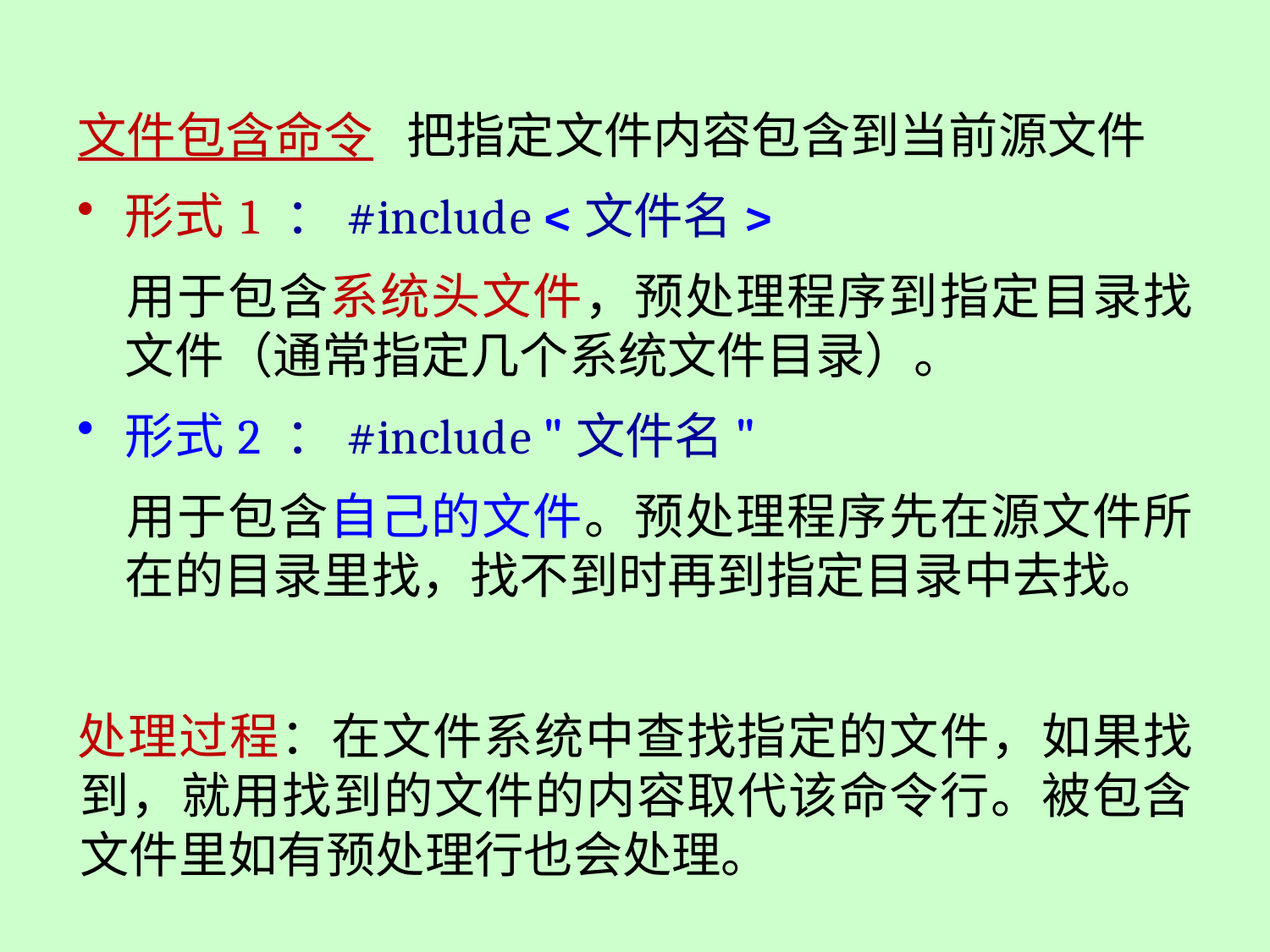

文件包含命令   把指定文件内容包含到当前源文件
形式1 ：#include <文件名>
	用于包含系统头文件，预处理程序到指定目录找文件（通常指定几个系统文件目录）。
形式2 ：#include "文件名"
	用于包含自己的文件。预处理程序先在源文件所在的目录里找，找不到时再到指定目录中去找。

处理过程：在文件系统中查找指定的文件，如果找到，就用找到的文件的内容取代该命令行。被包含文件里如有预处理行也会处理。

62